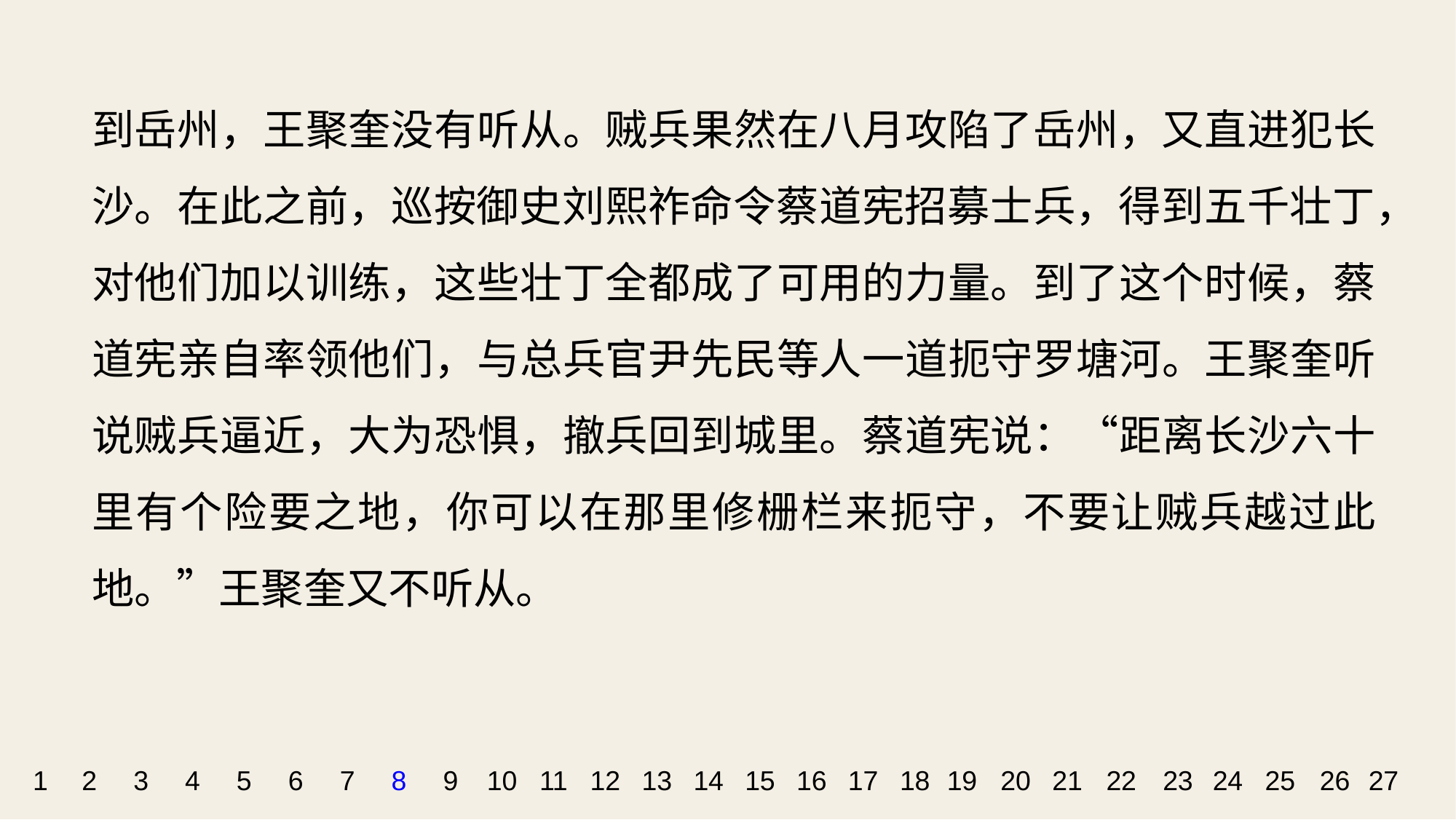

到岳州，王聚奎没有听从。贼兵果然在八月攻陷了岳州，又直进犯长沙。在此之前，巡按御史刘熙祚命令蔡道宪招募士兵，得到五千壮丁，对他们加以训练，这些壮丁全都成了可用的力量。到了这个时候，蔡道宪亲自率领他们，与总兵官尹先民等人一道扼守罗塘河。王聚奎听说贼兵逼近，大为恐惧，撤兵回到城里。蔡道宪说：“距离长沙六十里有个险要之地，你可以在那里修栅栏来扼守，不要让贼兵越过此地。”王聚奎又不听从。
1
2
3
4
5
6
7
8
9
10
11
12
13
14
15
16
17
18
19
20
21
22
23
24
25
26
27